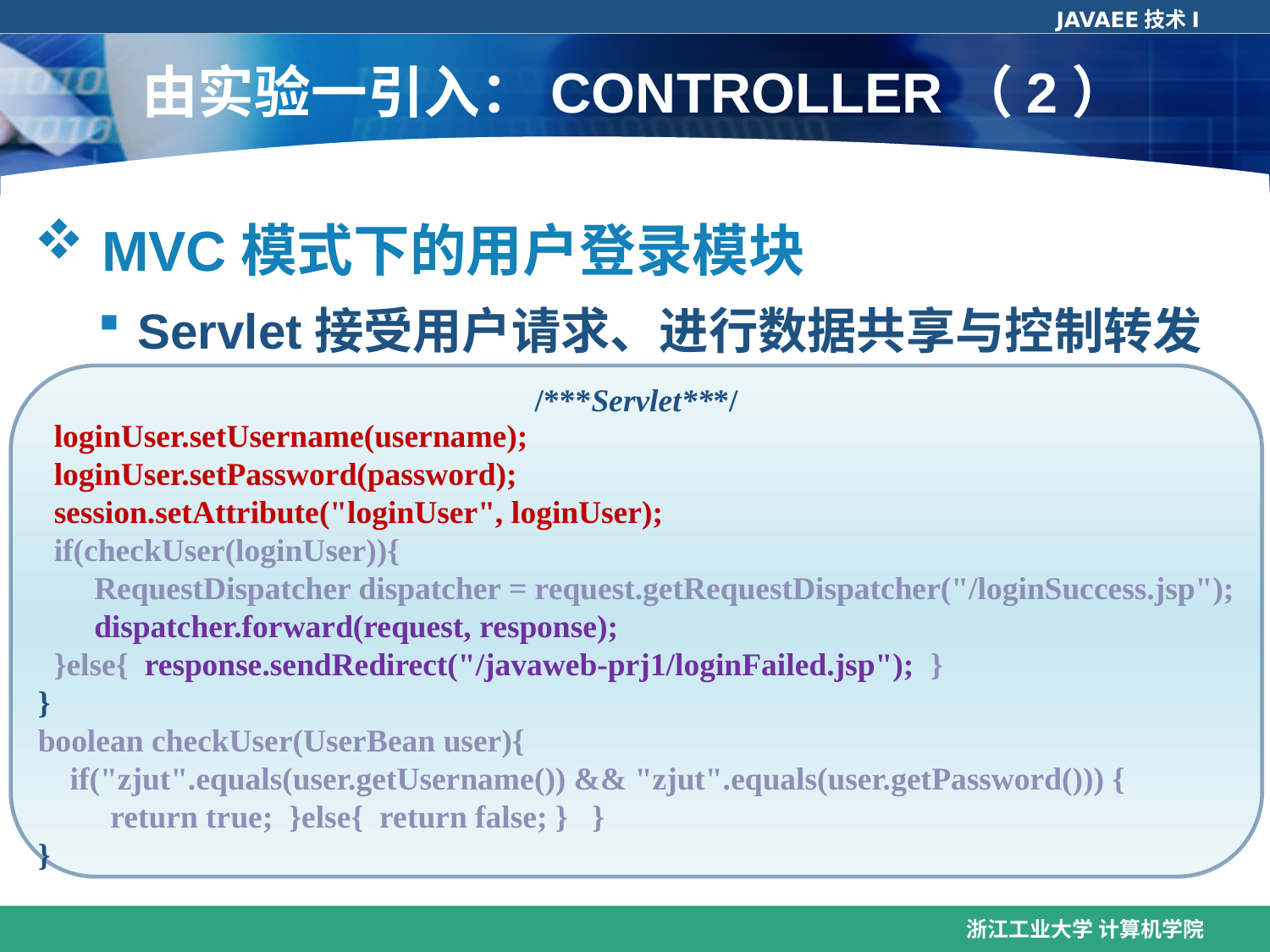

# 由实验一引入：CONTROLLER（2）
 MVC模式下的用户登录模块
Servlet接受用户请求、进行数据共享与控制转发
/***Servlet***/
  loginUser.setUsername(username);
  loginUser.setPassword(password);
  session.setAttribute("loginUser", loginUser);
  if(checkUser(loginUser)){
       RequestDispatcher dispatcher = request.getRequestDispatcher("/loginSuccess.jsp");
       dispatcher.forward(request, response);
  }else{  response.sendRedirect("/javaweb-prj1/loginFailed.jsp");  }
}
boolean checkUser(UserBean user){
    if("zjut".equals(user.getUsername()) && "zjut".equals(user.getPassword())) {
         return true;  }else{  return false; }   }
}